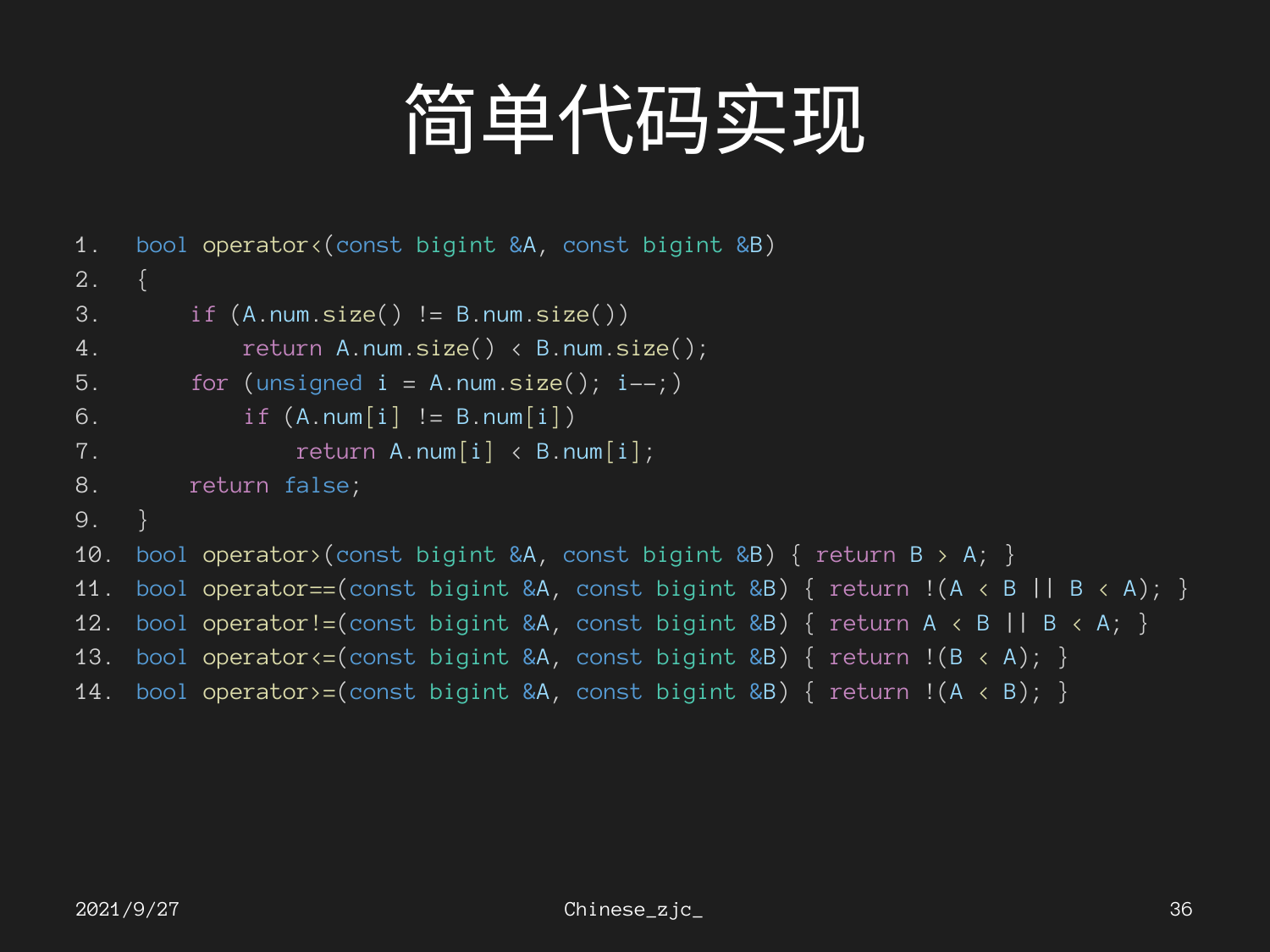

# 简单代码实现
 bool operator<(const bigint &A, const bigint &B)
 {
     if (A.num.size() != B.num.size())
         return A.num.size() < B.num.size();
     for (unsigned i = A.num.size(); i--;)
         if (A.num[i] != B.num[i])
             return A.num[i] < B.num[i];
     return false;
 }
 bool operator>(const bigint &A, const bigint &B) { return B > A; }
 bool operator==(const bigint &A, const bigint &B) { return !(A < B || B < A); }
 bool operator!=(const bigint &A, const bigint &B) { return A < B || B < A; }
 bool operator<=(const bigint &A, const bigint &B) { return !(B < A); }
 bool operator>=(const bigint &A, const bigint &B) { return !(A < B); }
2021/9/27
Chinese_zjc_
36